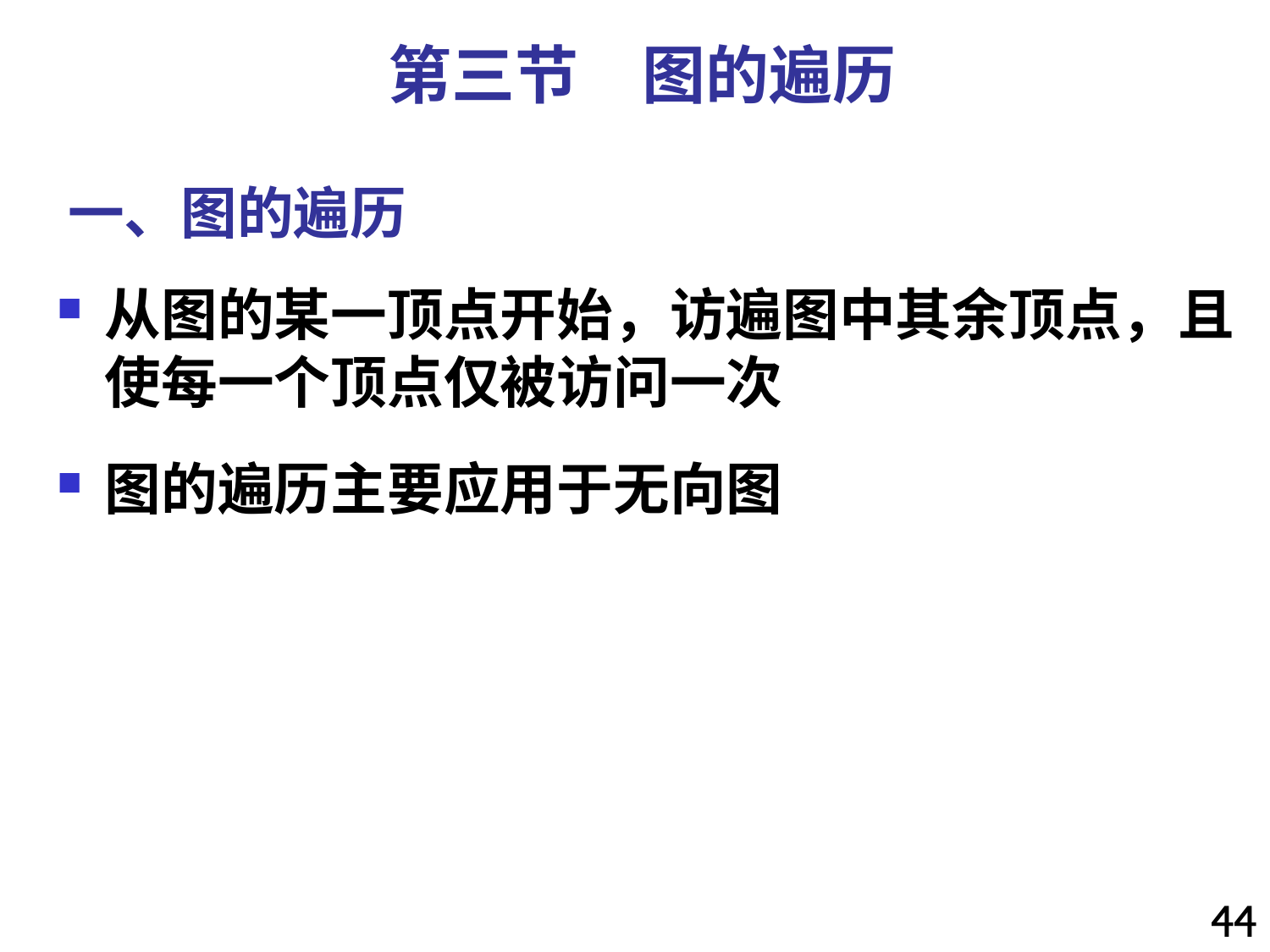

第三节　图的遍历
# 一、图的遍历
从图的某一顶点开始，访遍图中其余顶点，且使每一个顶点仅被访问一次
图的遍历主要应用于无向图
44